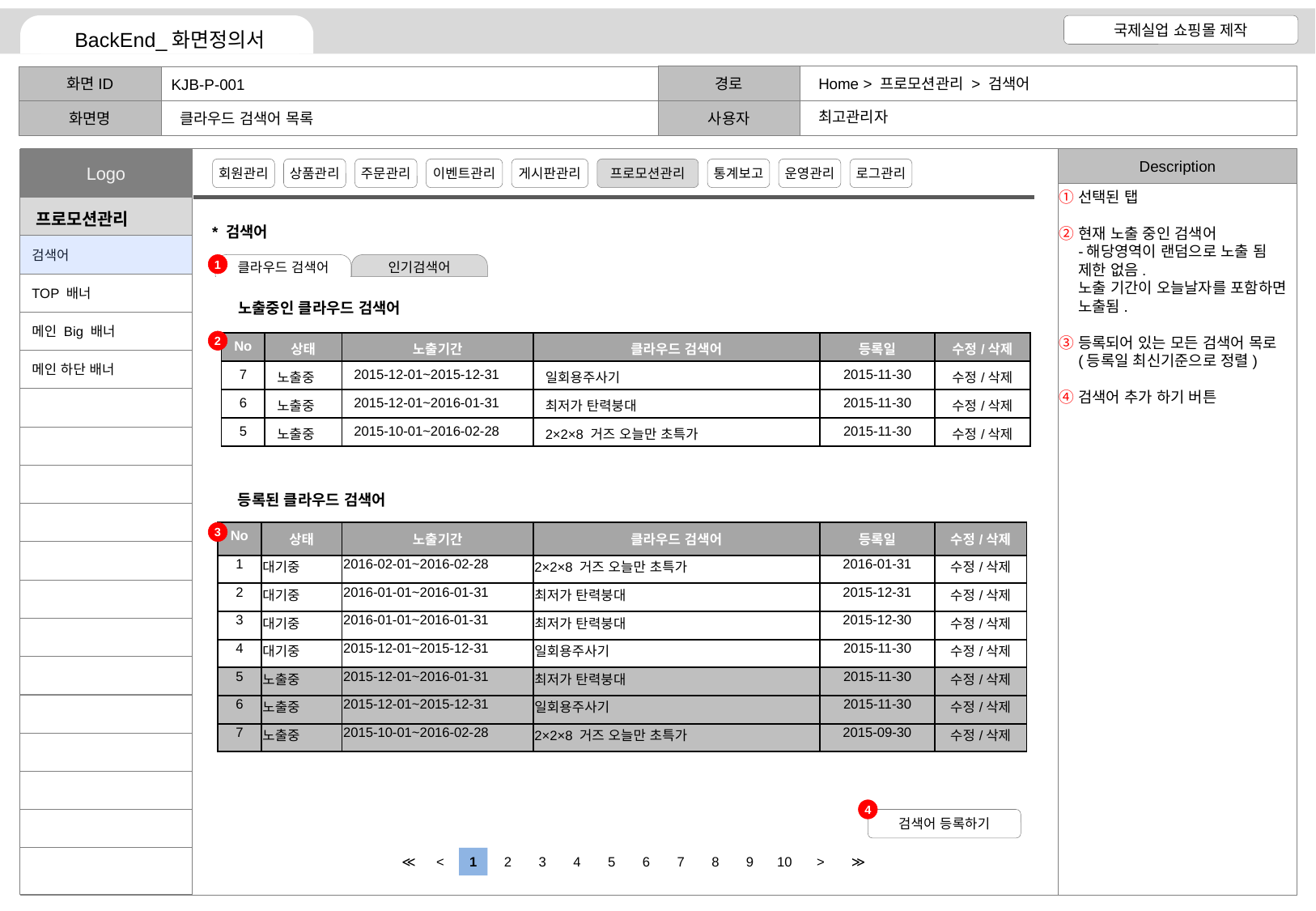

Home > 프로모션관리 > 검색어
KJB-P-001
최고관리자
클라우드 검색어 목록
선택된 탭

현재 노출 중인 검색어
-해당영역이 랜덤으로 노출 됨
제한 없음.
노출 기간이 오늘날자를 포함하면 노출됨.

등록되어 있는 모든 검색어 목로
(등록일 최신기준으로 정렬)

검색어 추가 하기 버튼
* 검색어

클라우드 검색어
1
인기검색어

노출중인 클라우드 검색어
2
| No | 상태 | 노출기간 | 클라우드 검색어 | 등록일 | 수정/삭제 |
| --- | --- | --- | --- | --- | --- |
| 7 | 노출중 | 2015-12-01~2015-12-31 | 일회용주사기 | 2015-11-30 | 수정/삭제 |
| 6 | 노출중 | 2015-12-01~2016-01-31 | 최저가 탄력붕대 | 2015-11-30 | 수정/삭제 |
| 5 | 노출중 | 2015-10-01~2016-02-28 | 2×2×8 거즈 오늘만 초특가 | 2015-11-30 | 수정/삭제 |
등록된 클라우드 검색어
3
| No | 상태 | 노출기간 | 클라우드 검색어 | 등록일 | 수정/삭제 |
| --- | --- | --- | --- | --- | --- |
| 1 | 대기중 | 2016-02-01~2016-02-28 | 2×2×8 거즈 오늘만 초특가 | 2016-01-31 | 수정/삭제 |
| 2 | 대기중 | 2016-01-01~2016-01-31 | 최저가 탄력붕대 | 2015-12-31 | 수정/삭제 |
| 3 | 대기중 | 2016-01-01~2016-01-31 | 최저가 탄력붕대 | 2015-12-30 | 수정/삭제 |
| 4 | 대기중 | 2015-12-01~2015-12-31 | 일회용주사기 | 2015-11-30 | 수정/삭제 |
| 5 | 노출중 | 2015-12-01~2016-01-31 | 최저가 탄력붕대 | 2015-11-30 | 수정/삭제 |
| 6 | 노출중 | 2015-12-01~2015-12-31 | 일회용주사기 | 2015-11-30 | 수정/삭제 |
| 7 | 노출중 | 2015-10-01~2016-02-28 | 2×2×8 거즈 오늘만 초특가 | 2015-09-30 | 수정/삭제 |
4
검색어 등록하기
≪
<
1
2
3
4
5
6
7
8
9
10
>
≫